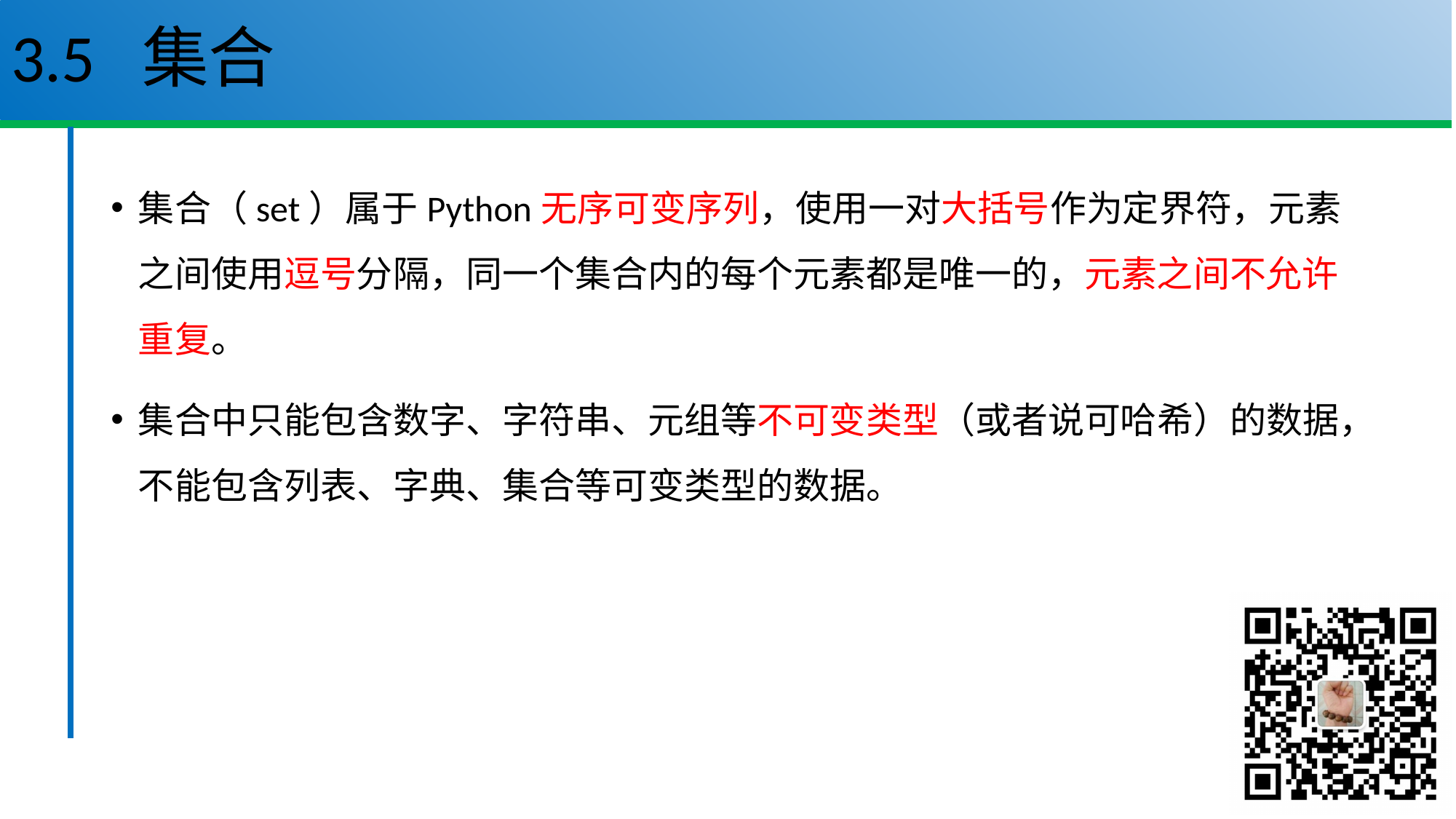

# 3.5  集合
集合（set）属于Python无序可变序列，使用一对大括号作为定界符，元素之间使用逗号分隔，同一个集合内的每个元素都是唯一的，元素之间不允许重复。
集合中只能包含数字、字符串、元组等不可变类型（或者说可哈希）的数据，不能包含列表、字典、集合等可变类型的数据。
56